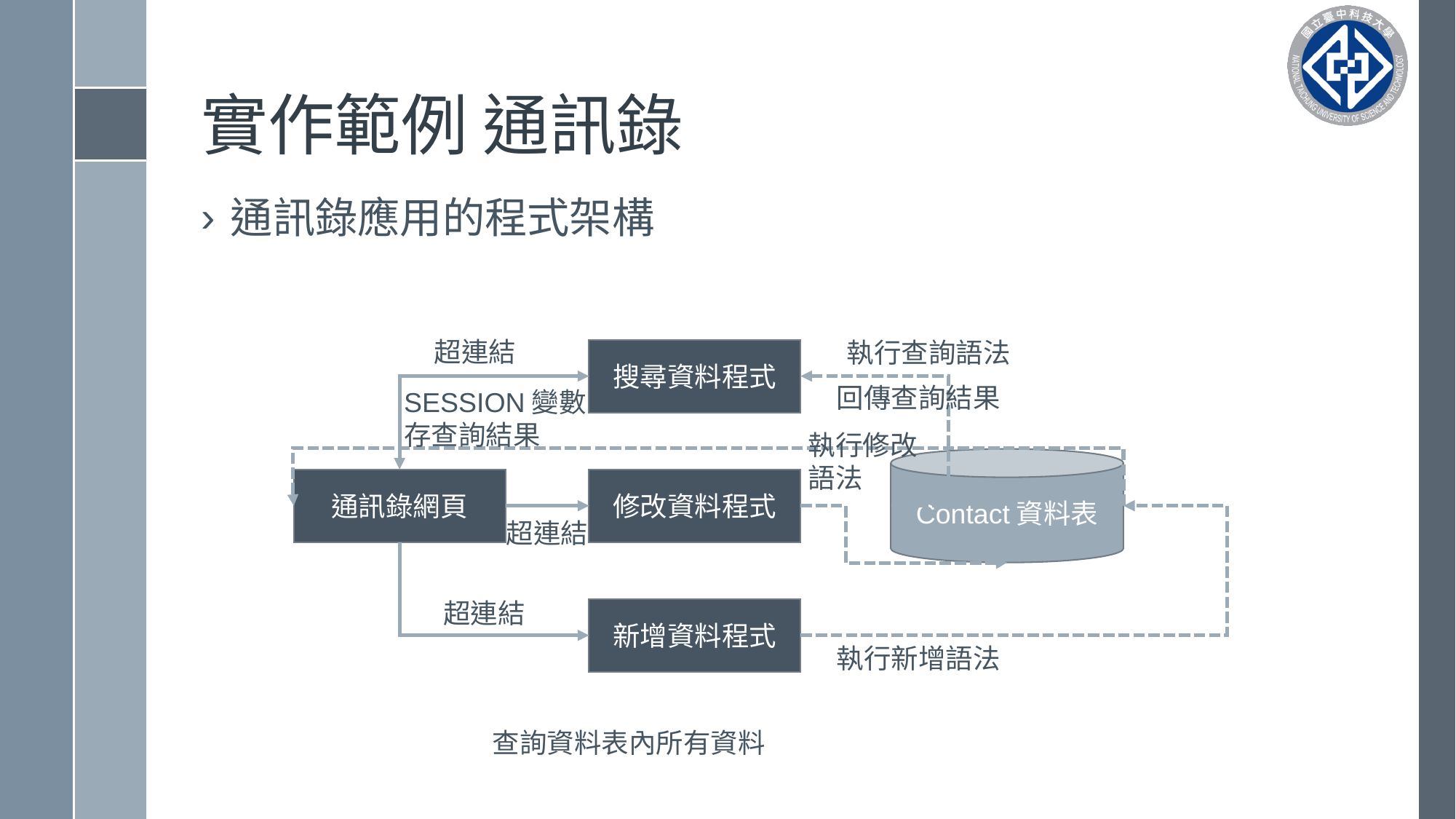

# 實作範例 通訊錄
通訊錄應用的程式架構
超連結
執行查詢語法
搜尋資料程式
回傳查詢結果
SESSION變數
存查詢結果
執行修改
語法
Contact資料表
修改資料程式
通訊錄網頁
超連結
超連結
新增資料程式
執行新增語法
查詢資料表內所有資料